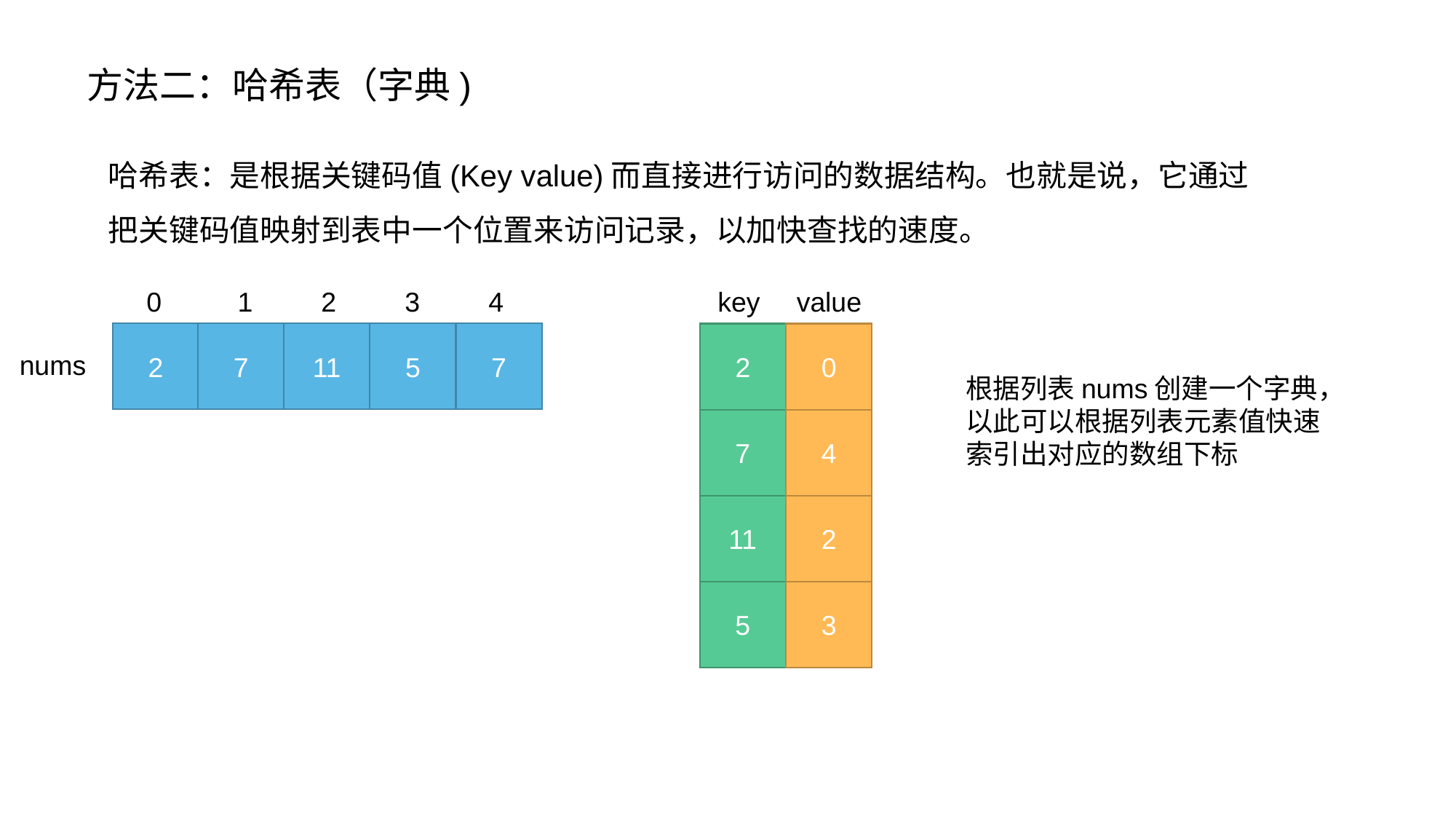

方法二：哈希表（字典)
哈希表：是根据关键码值(Key value)而直接进行访问的数据结构。也就是说，它通过把关键码值映射到表中一个位置来访问记录，以加快查找的速度。
   0          1         2         3         4
key
value
2
7
11
5
7
2
0
nums
根据列表nums创建一个字典，以此可以根据列表元素值快速索引出对应的数组下标
7
1
4
11
2
5
3